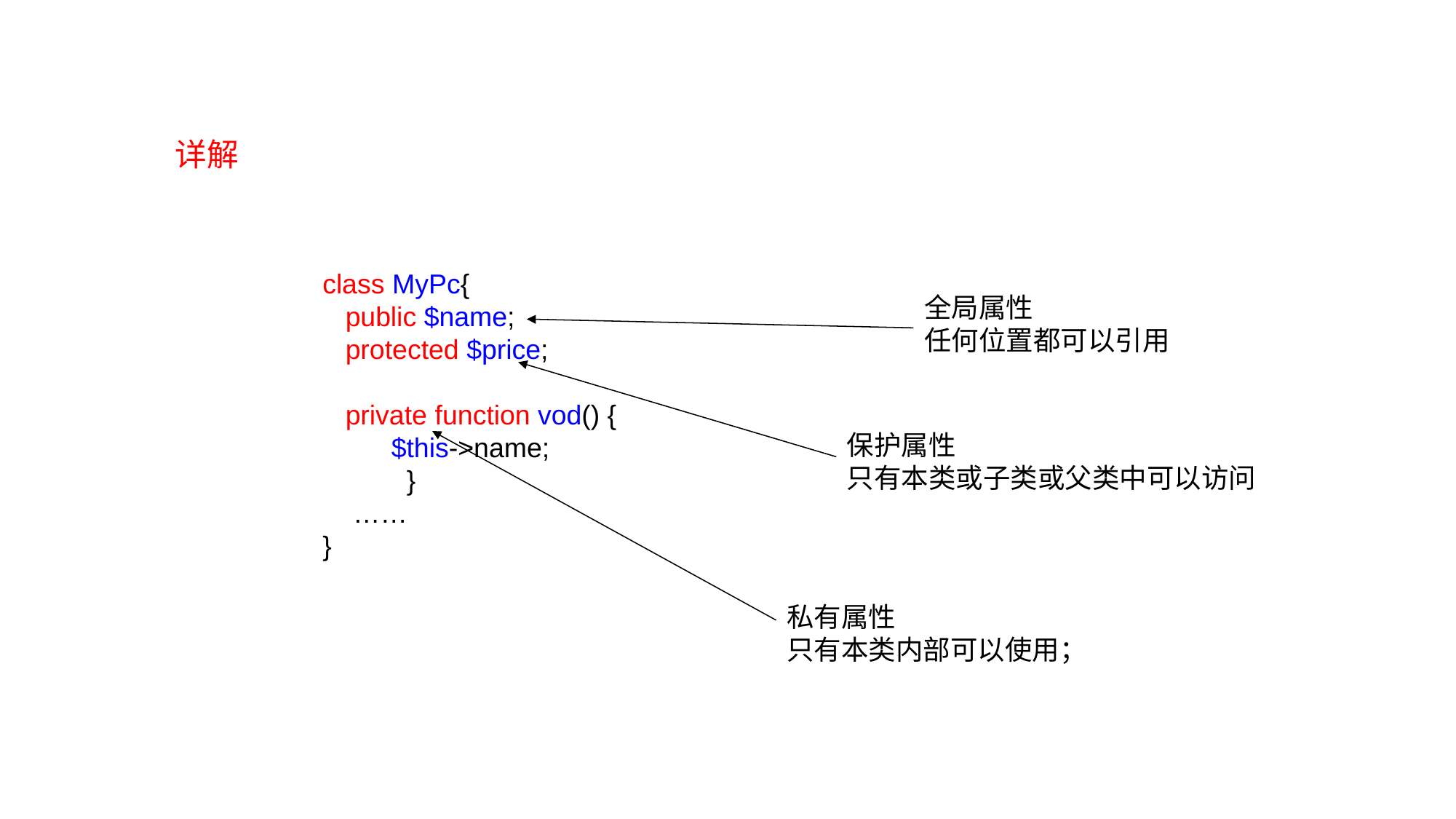

详解
class MyPc{
   public $name;
   protected $price;

   private function vod() {
         $this->name;
           }
    ……
}
全局属性
任何位置都可以引用

保护属性
只有本类或子类或父类中可以访问

私有属性
只有本类内部可以使用；